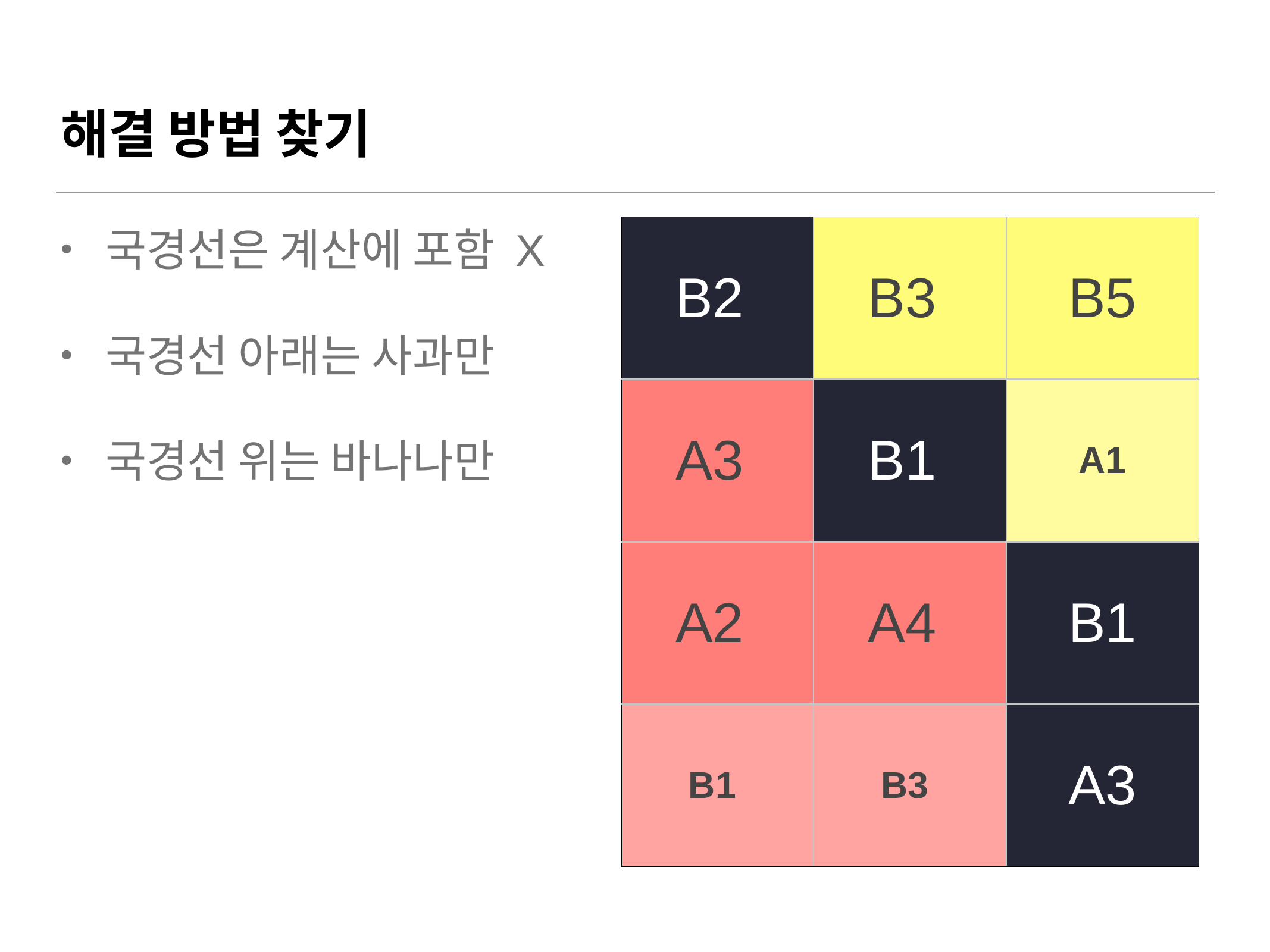

# 해결 방법 찾기
국경선은 계산에 포함 X
국경선 아래는 사과만
국경선 위는 바나나만
| B2 | B3 | B5 |
| --- | --- | --- |
| A3 | B1 | A1 |
| A2 | A4 | B1 |
| B1 | B3 | A3 |